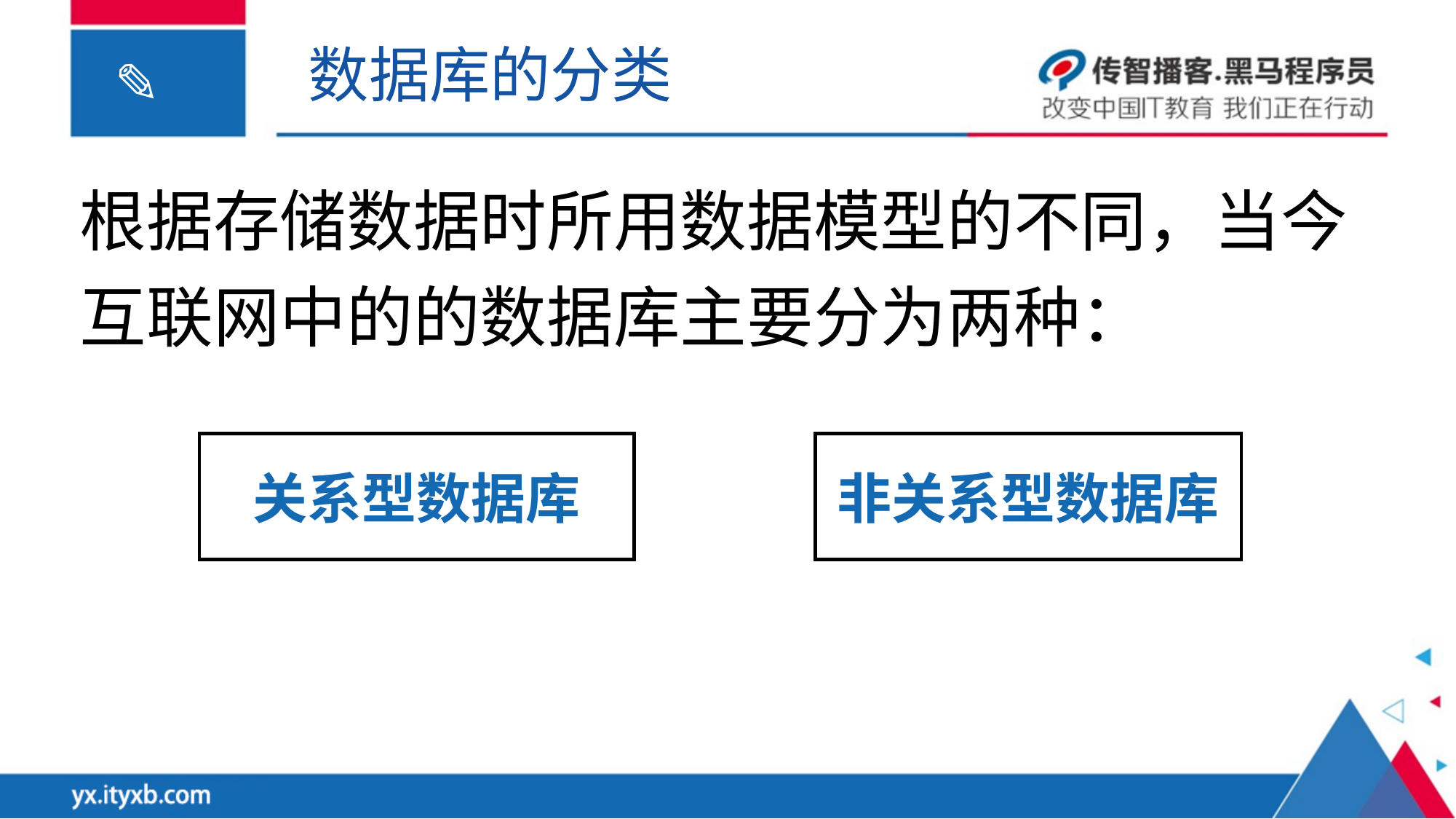

数据库的分类
根据存储数据时所用数据模型的不同，当今互联网中的的数据库主要分为两种：
关系型数据库
非关系型数据库